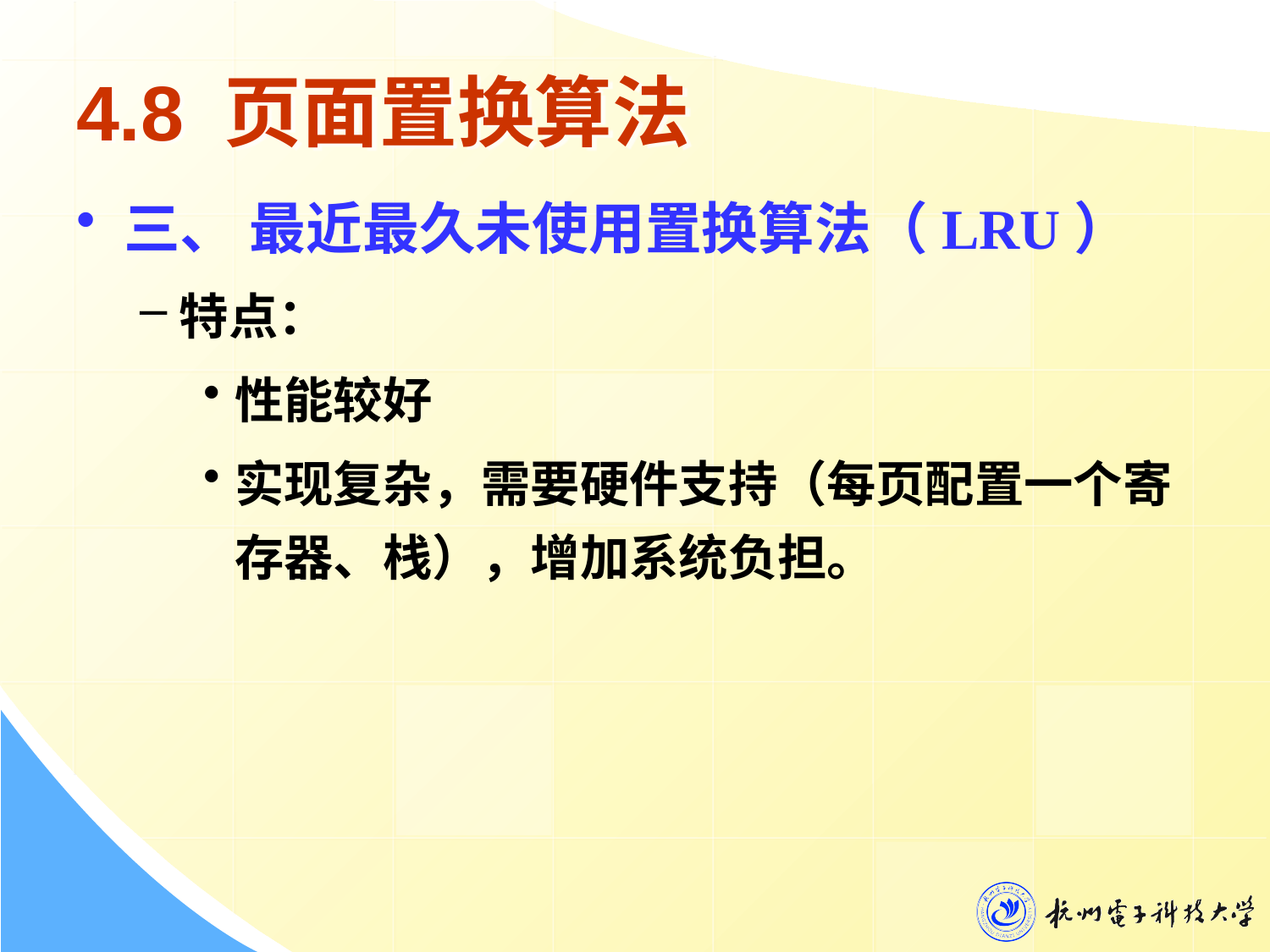

# 4.8 页面置换算法
三、 最近最久未使用置换算法（LRU）
特点：
性能较好
实现复杂，需要硬件支持（每页配置一个寄存器、栈），增加系统负担。